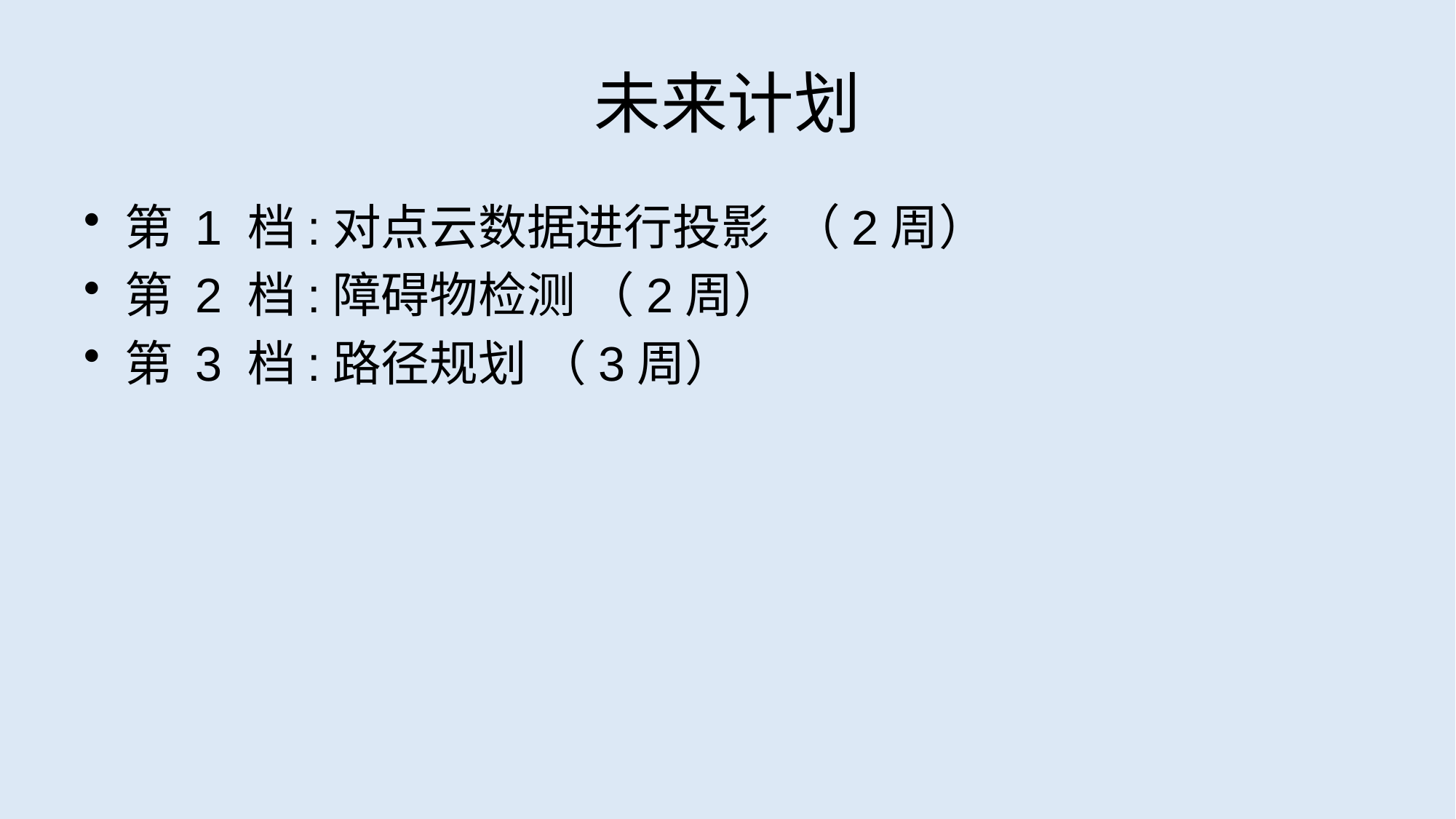

# 未来计划
第 1 档:对点云数据进行投影  （2周）
第 2 档:障碍物检测 （2周）
第 3 档:路径规划 （3周）